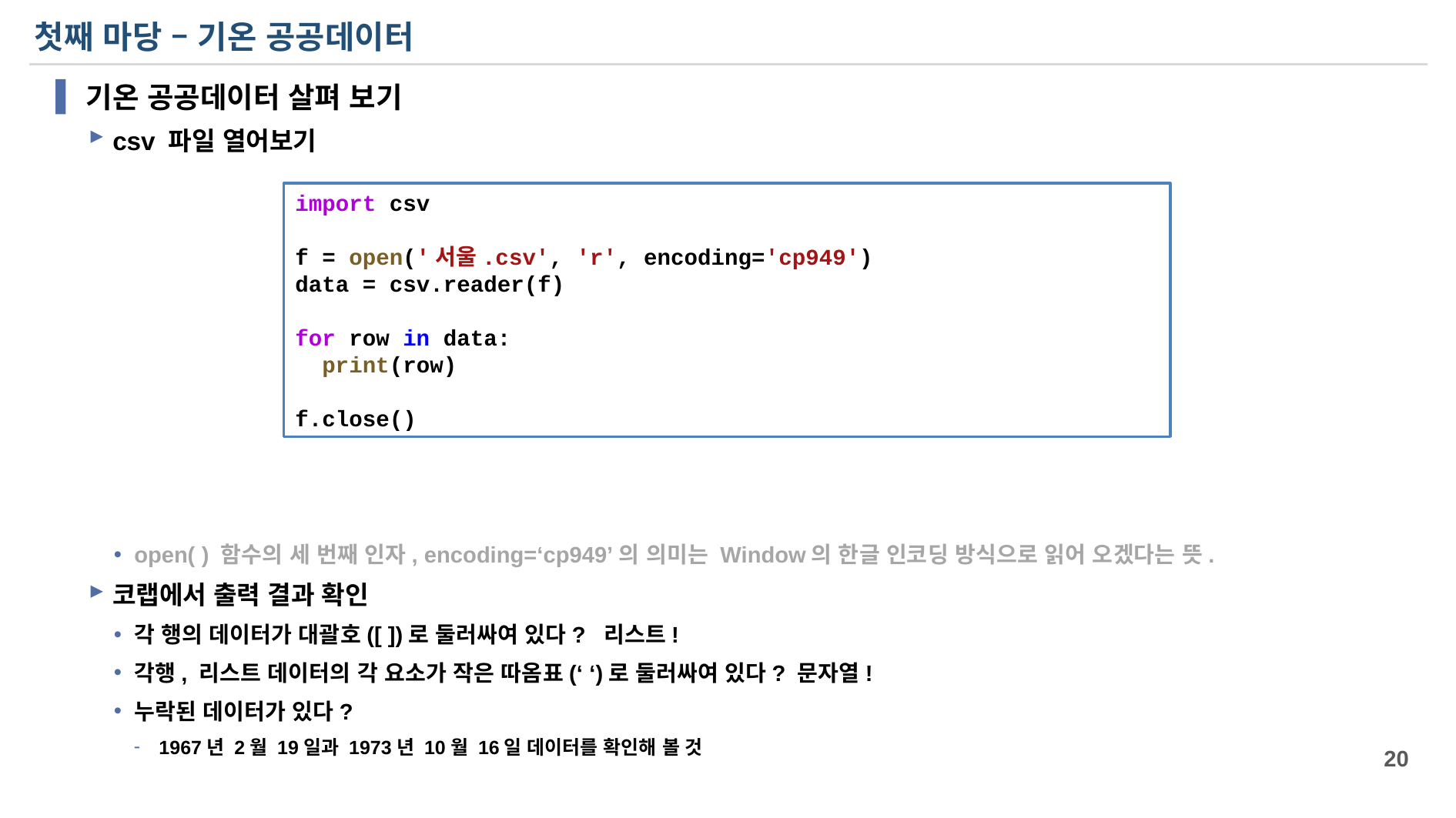

# 첫째 마당 – 기온 공공데이터
기온 공공데이터 살펴 보기
csv 파일 열어보기

open( ) 함수의 세 번째 인자, encoding=‘cp949’의 의미는 Window의 한글 인코딩 방식으로 읽어 오겠다는 뜻.
코랩에서 출력 결과 확인
각 행의 데이터가 대괄호([ ])로 둘러싸여 있다?  리스트!
각행, 리스트 데이터의 각 요소가 작은 따옴표(‘ ‘)로 둘러싸여 있다? 문자열!
누락된 데이터가 있다?
1967년 2월 19일과 1973년 10월 16일 데이터를 확인해 볼 것

import csv

f = open('서울.csv', 'r', encoding='cp949')
data = csv.reader(f)
for row in data:
  print(row)
f.close()
20